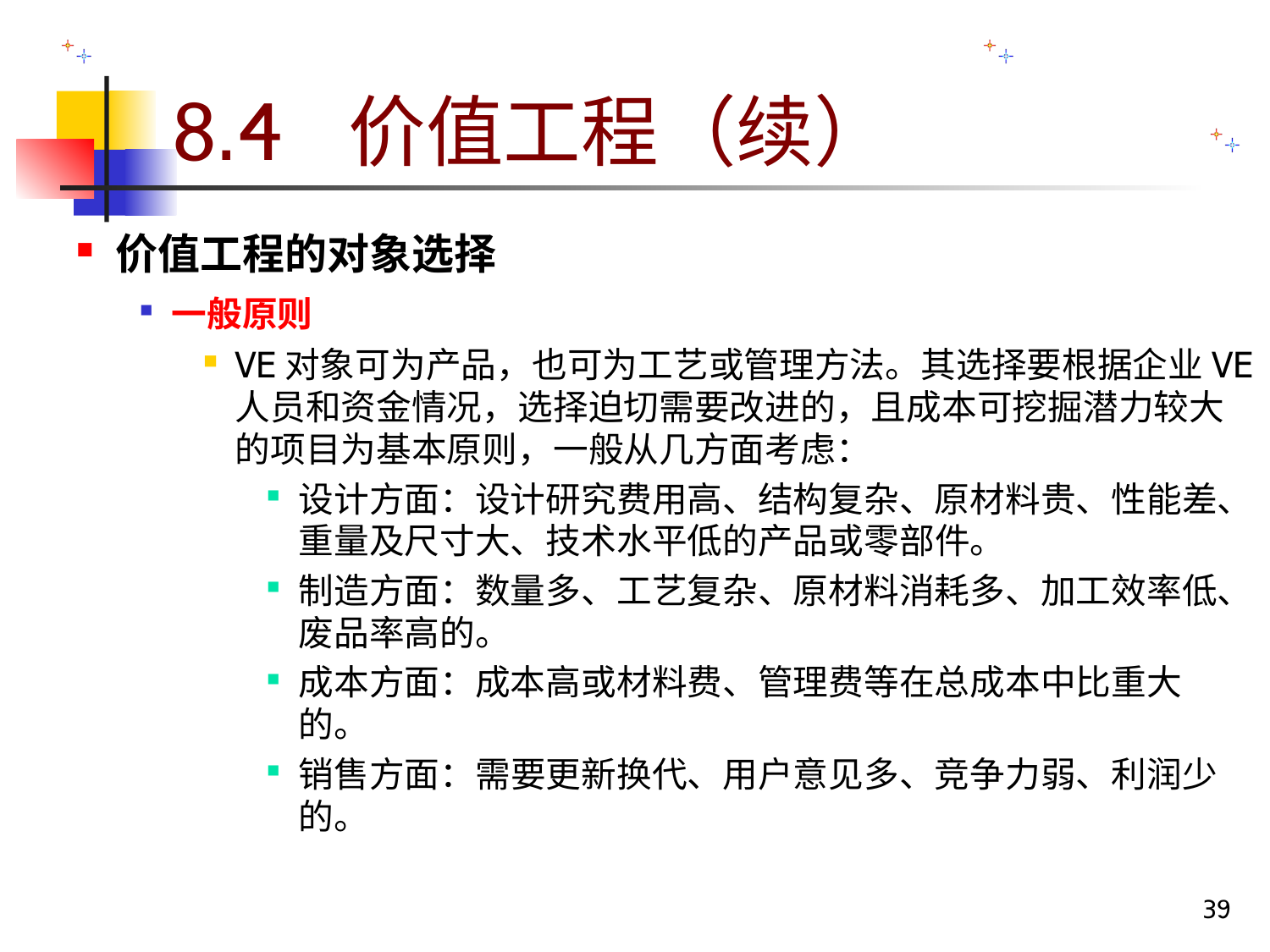

# 8.4  价值工程（续）
价值工程的对象选择
一般原则
VE对象可为产品，也可为工艺或管理方法。其选择要根据企业VE人员和资金情况，选择迫切需要改进的，且成本可挖掘潜力较大的项目为基本原则，一般从几方面考虑：
设计方面：设计研究费用高、结构复杂、原材料贵、性能差、重量及尺寸大、技术水平低的产品或零部件。
制造方面：数量多、工艺复杂、原材料消耗多、加工效率低、废品率高的。
成本方面：成本高或材料费、管理费等在总成本中比重大 的。
销售方面：需要更新换代、用户意见多、竞争力弱、利润少的。
39